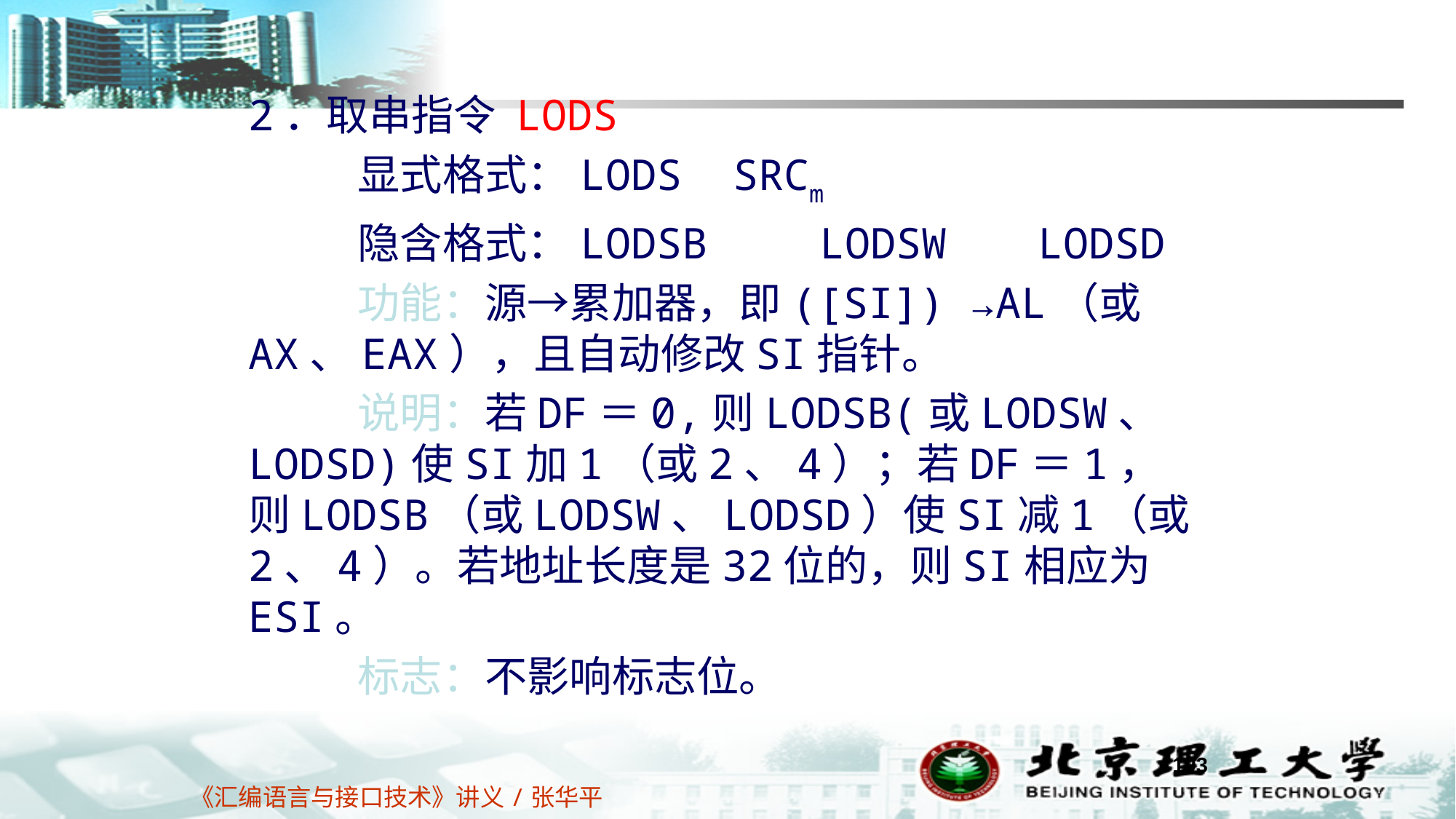

2．取串指令 LODS
	显式格式：LODS  SRCm
	隐含格式：LODSB	 LODSW	 LODSD
	功能：源→累加器，即([SI]) →AL（或AX、EAX），且自动修改SI指针。
	说明：若DF＝0,则LODSB(或LODSW、LODSD)使SI加1（或2、4）；若DF＝1，则LODSB（或LODSW、LODSD）使SI减1（或2、4）。若地址长度是32位的，则SI相应为ESI。
	标志：不影响标志位。
193